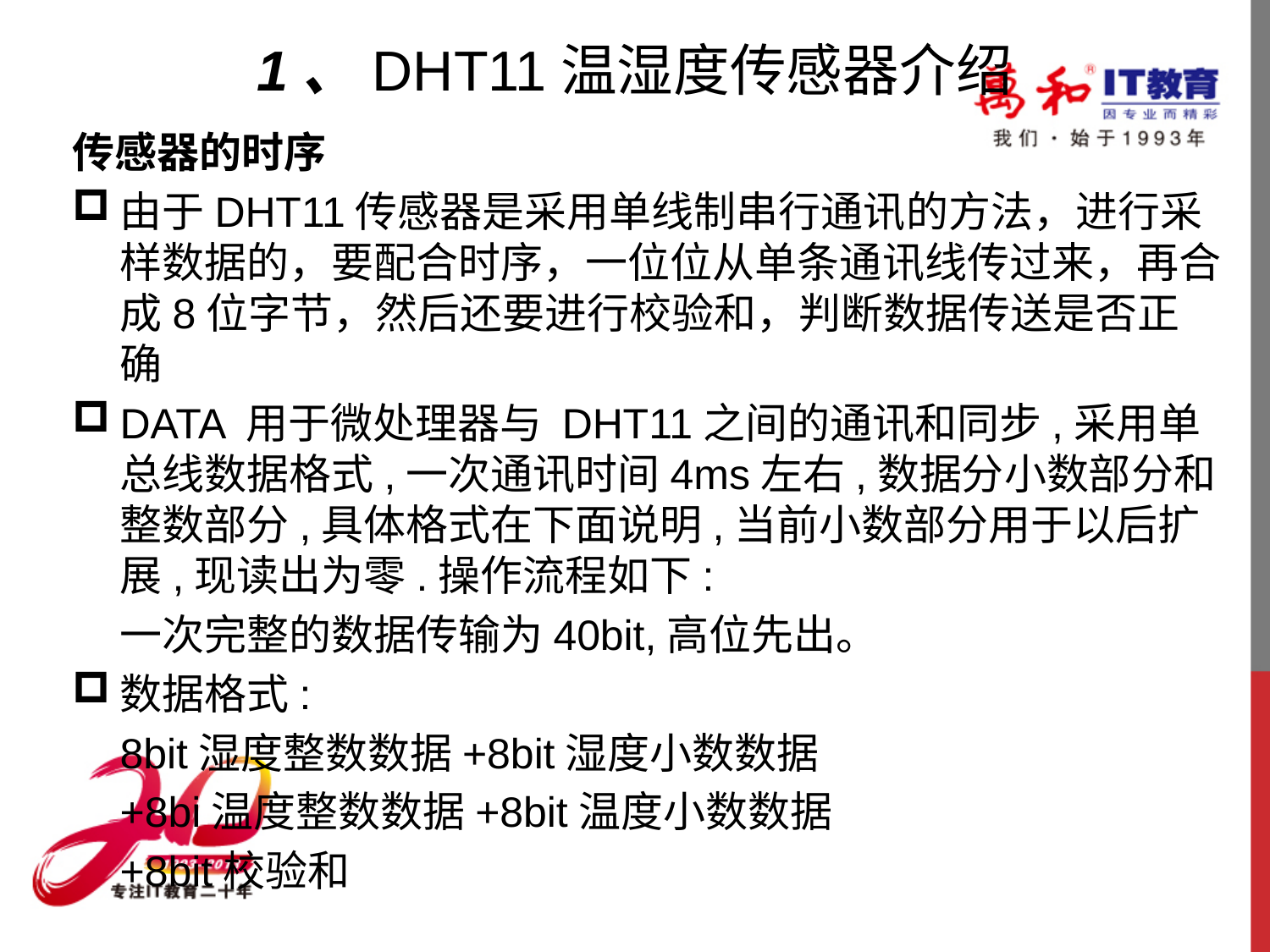

# 1、DHT11温湿度传感器介绍
传感器的时序
由于DHT11传感器是采用单线制串行通讯的方法，进行采样数据的，要配合时序，一位位从单条通讯线传过来，再合成8位字节，然后还要进行校验和，判断数据传送是否正确
DATA 用于微处理器与 DHT11之间的通讯和同步,采用单总线数据格式,一次通讯时间4ms左右,数据分小数部分和整数部分,具体格式在下面说明,当前小数部分用于以后扩展,现读出为零.操作流程如下:
	一次完整的数据传输为40bit,高位先出。
数据格式:
	8bit湿度整数数据+8bit湿度小数数据
	+8bi温度整数数据+8bit温度小数数据
	+8bit校验和